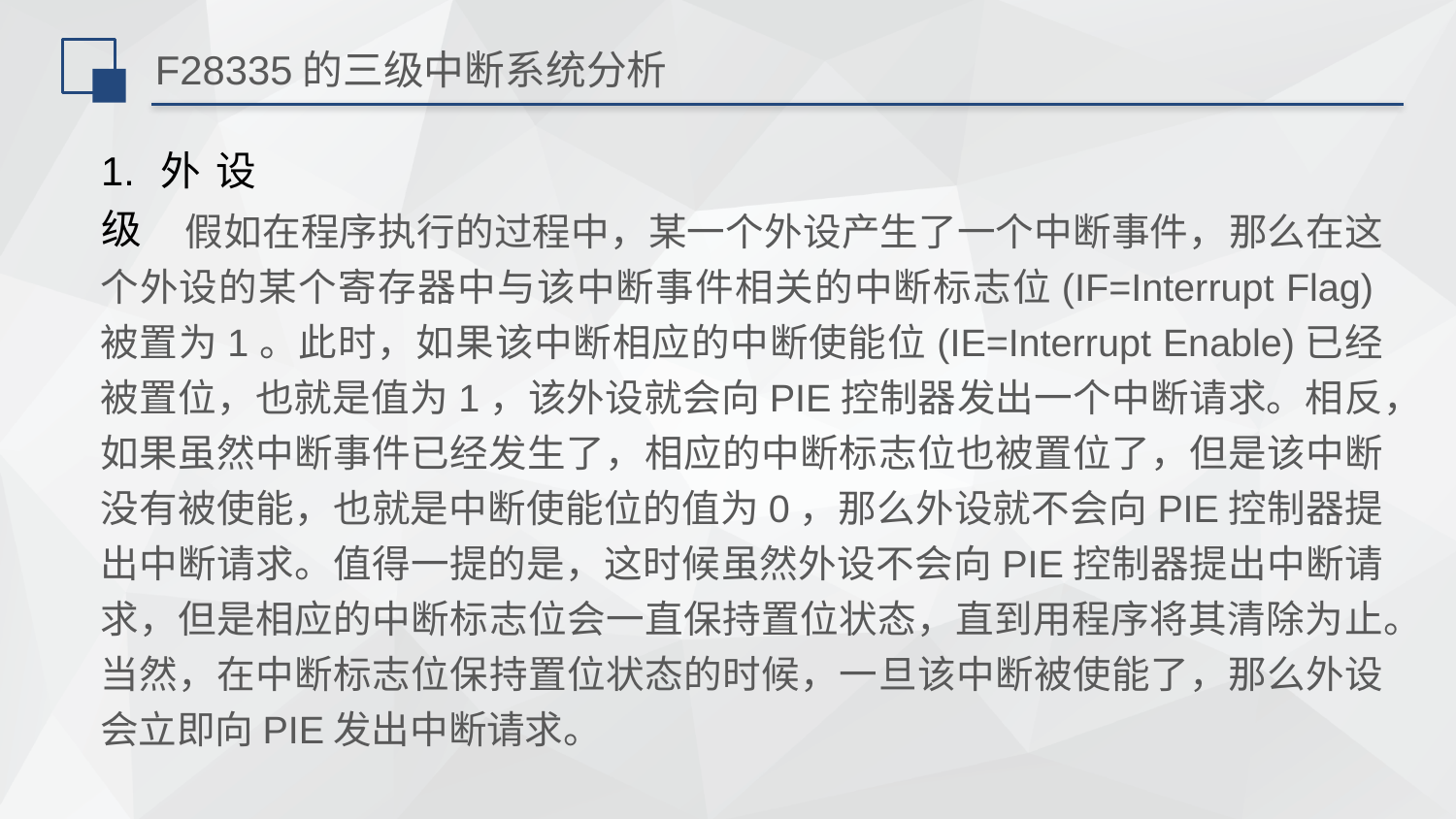

# F28335的三级中断系统分析
1.外设级
假如在程序执行的过程中，某一个外设产生了一个中断事件，那么在这个外设的某个寄存器中与该中断事件相关的中断标志位(IF=Interrupt Flag)被置为1。此时，如果该中断相应的中断使能位(IE=Interrupt Enable)已经被置位，也就是值为1，该外设就会向PIE控制器发出一个中断请求。相反，如果虽然中断事件已经发生了，相应的中断标志位也被置位了，但是该中断没有被使能，也就是中断使能位的值为0，那么外设就不会向PIE控制器提出中断请求。值得一提的是，这时候虽然外设不会向PIE控制器提出中断请求，但是相应的中断标志位会一直保持置位状态，直到用程序将其清除为止。当然，在中断标志位保持置位状态的时候，一旦该中断被使能了，那么外设会立即向PIE发出中断请求。